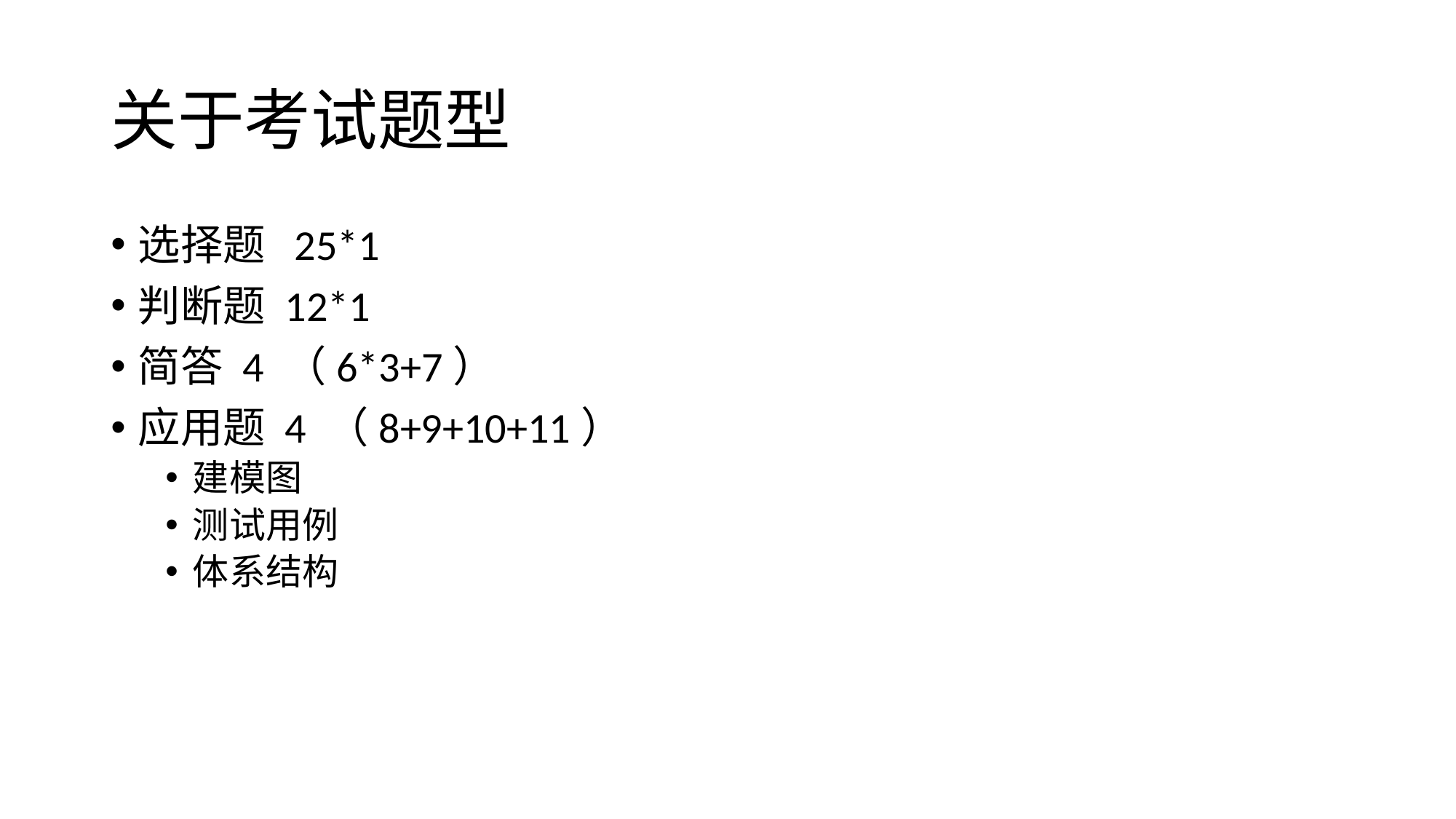

# 关于考试题型
选择题  25*1
判断题 12*1
简答 4 （6*3+7）
应用题 4 （8+9+10+11）
建模图
测试用例
体系结构